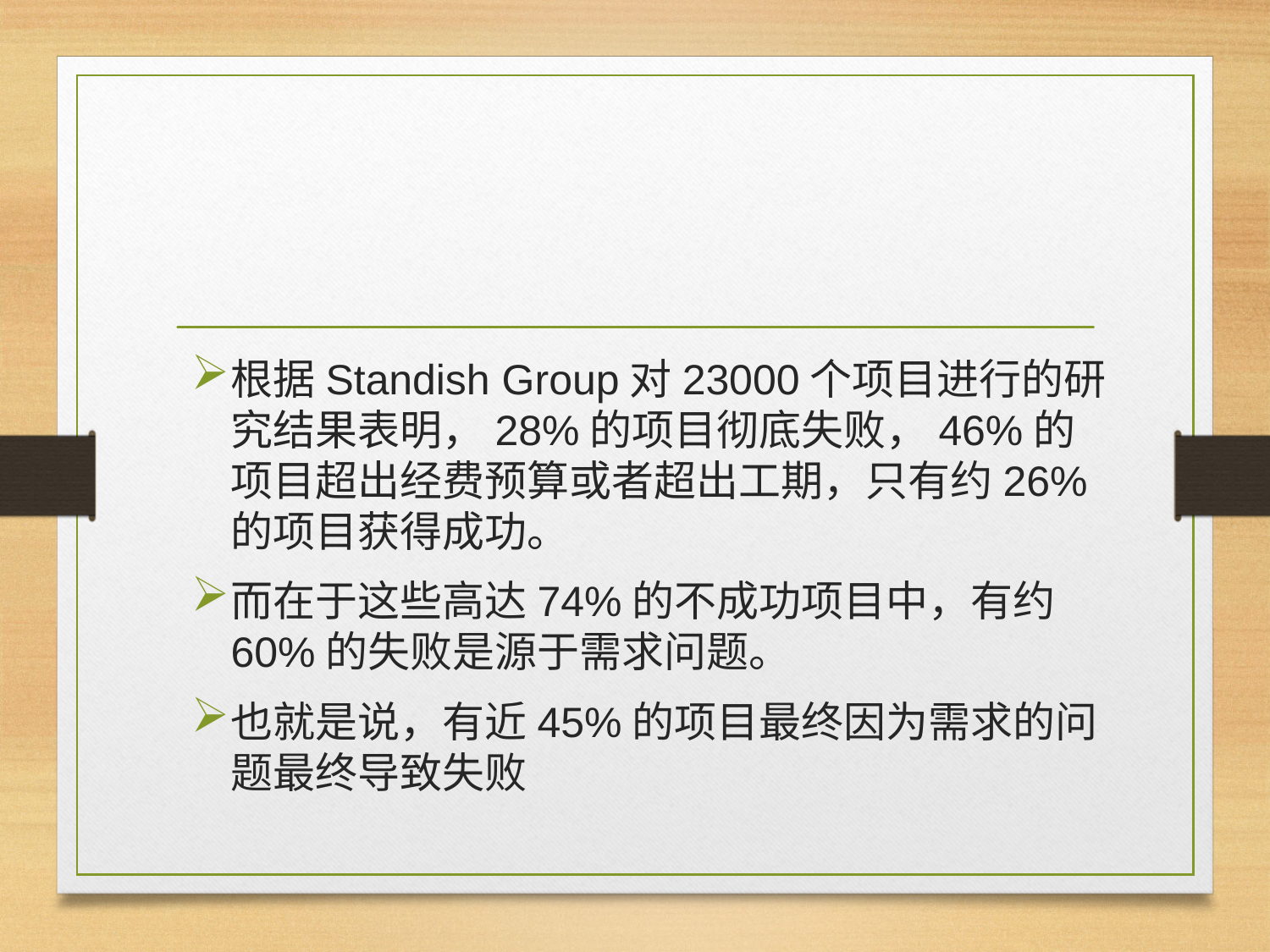

#
根据Standish Group对23000个项目进行的研究结果表明，28%的项目彻底失败，46%的项目超出经费预算或者超出工期，只有约26%的项目获得成功。
而在于这些高达74%的不成功项目中，有约60%的失败是源于需求问题。
也就是说，有近45%的项目最终因为需求的问题最终导致失败